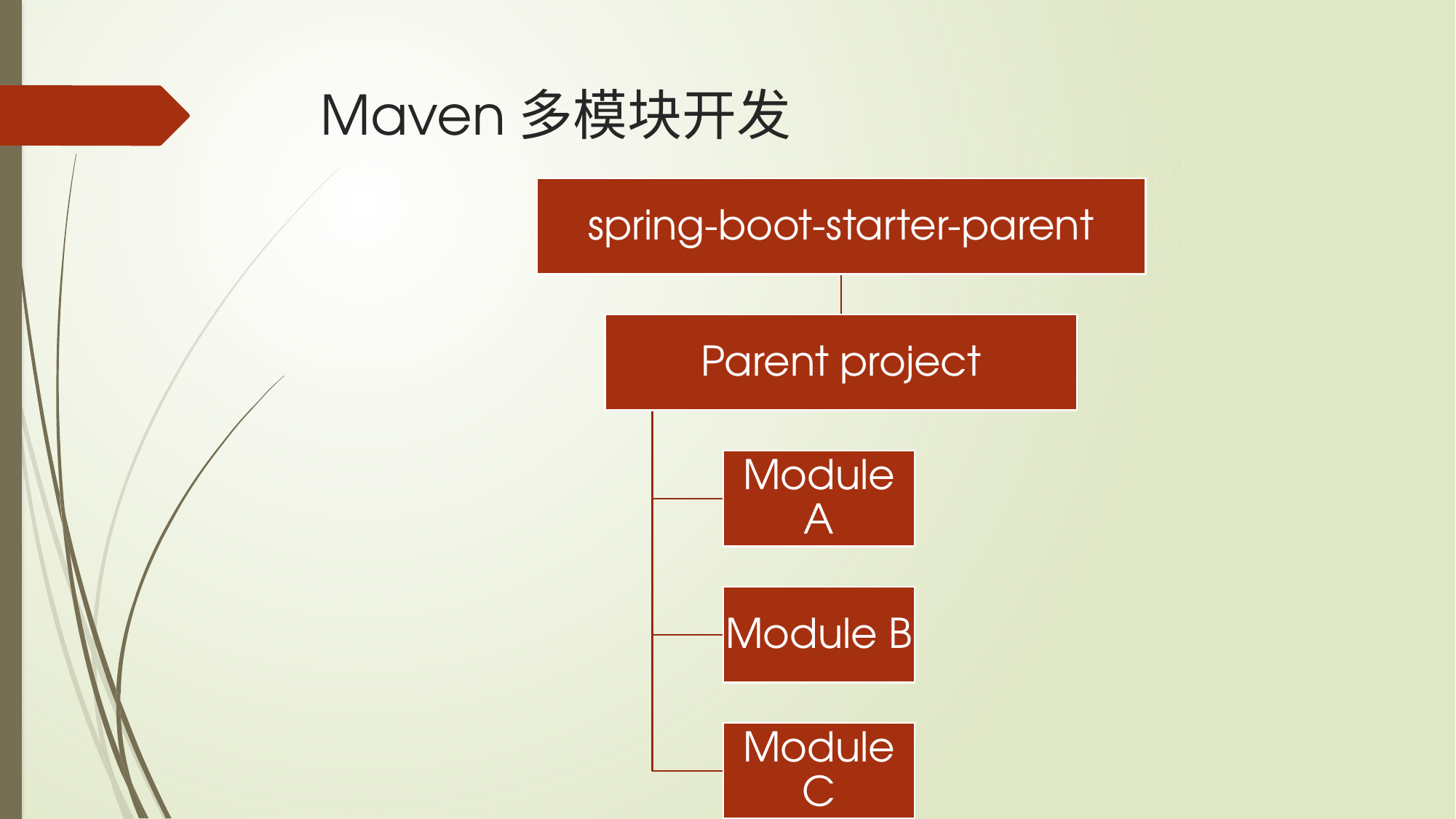

# Maven多模块开发
spring-boot-starter-parent
Parent project
Module A
Module B
Module C